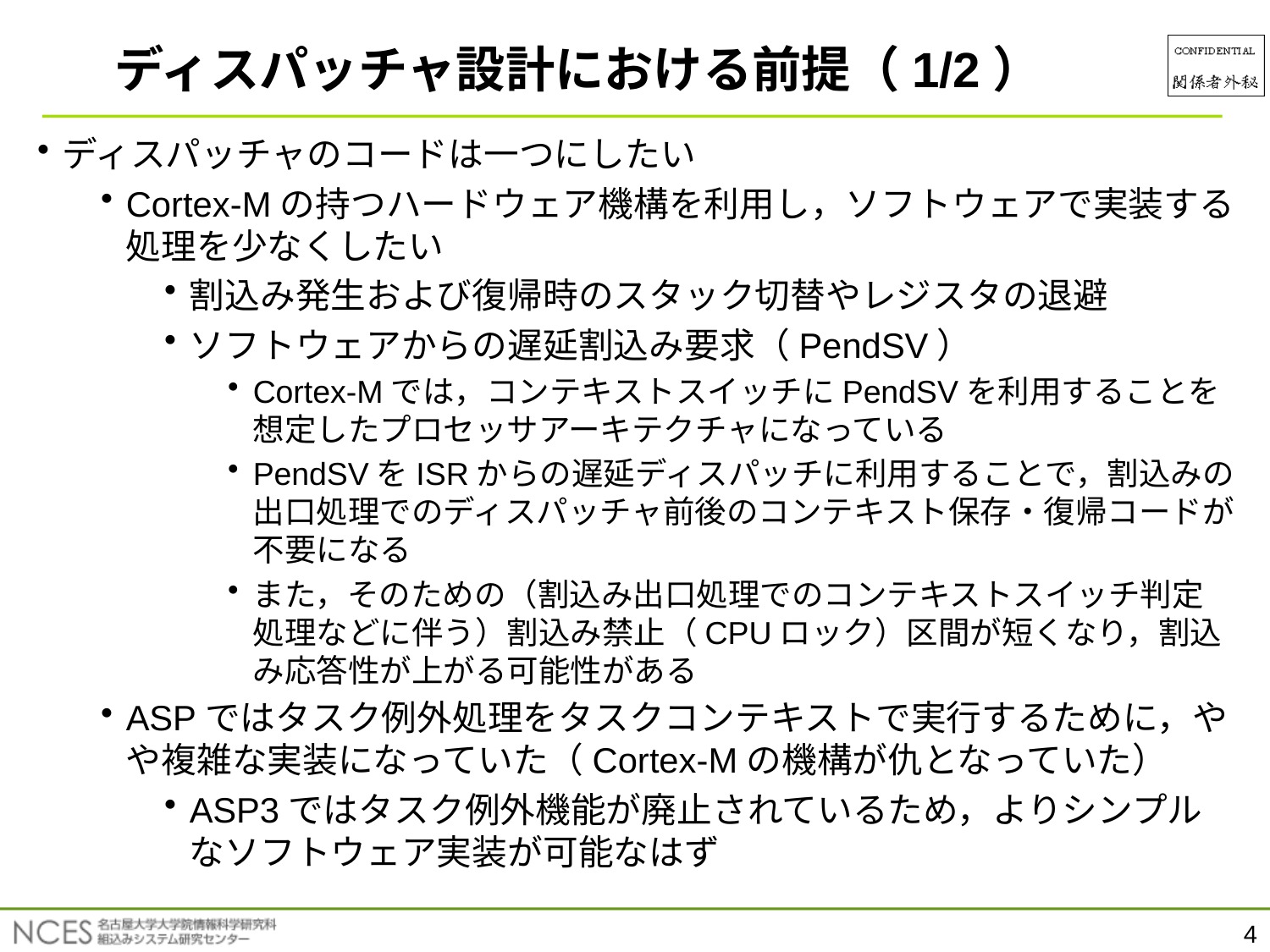

ディスパッチャ設計における前提（1/2）
ディスパッチャのコードは一つにしたい
Cortex-Mの持つハードウェア機構を利用し，ソフトウェアで実装する処理を少なくしたい
割込み発生および復帰時のスタック切替やレジスタの退避
ソフトウェアからの遅延割込み要求（PendSV）
Cortex-Mでは，コンテキストスイッチにPendSVを利用することを想定したプロセッサアーキテクチャになっている
PendSVをISRからの遅延ディスパッチに利用することで，割込みの出口処理でのディスパッチャ前後のコンテキスト保存・復帰コードが不要になる
また，そのための（割込み出口処理でのコンテキストスイッチ判定処理などに伴う）割込み禁止（CPUロック）区間が短くなり，割込み応答性が上がる可能性がある
ASPではタスク例外処理をタスクコンテキストで実行するために，やや複雑な実装になっていた（Cortex-Mの機構が仇となっていた）
ASP3ではタスク例外機能が廃止されているため，よりシンプルなソフトウェア実装が可能なはず
4